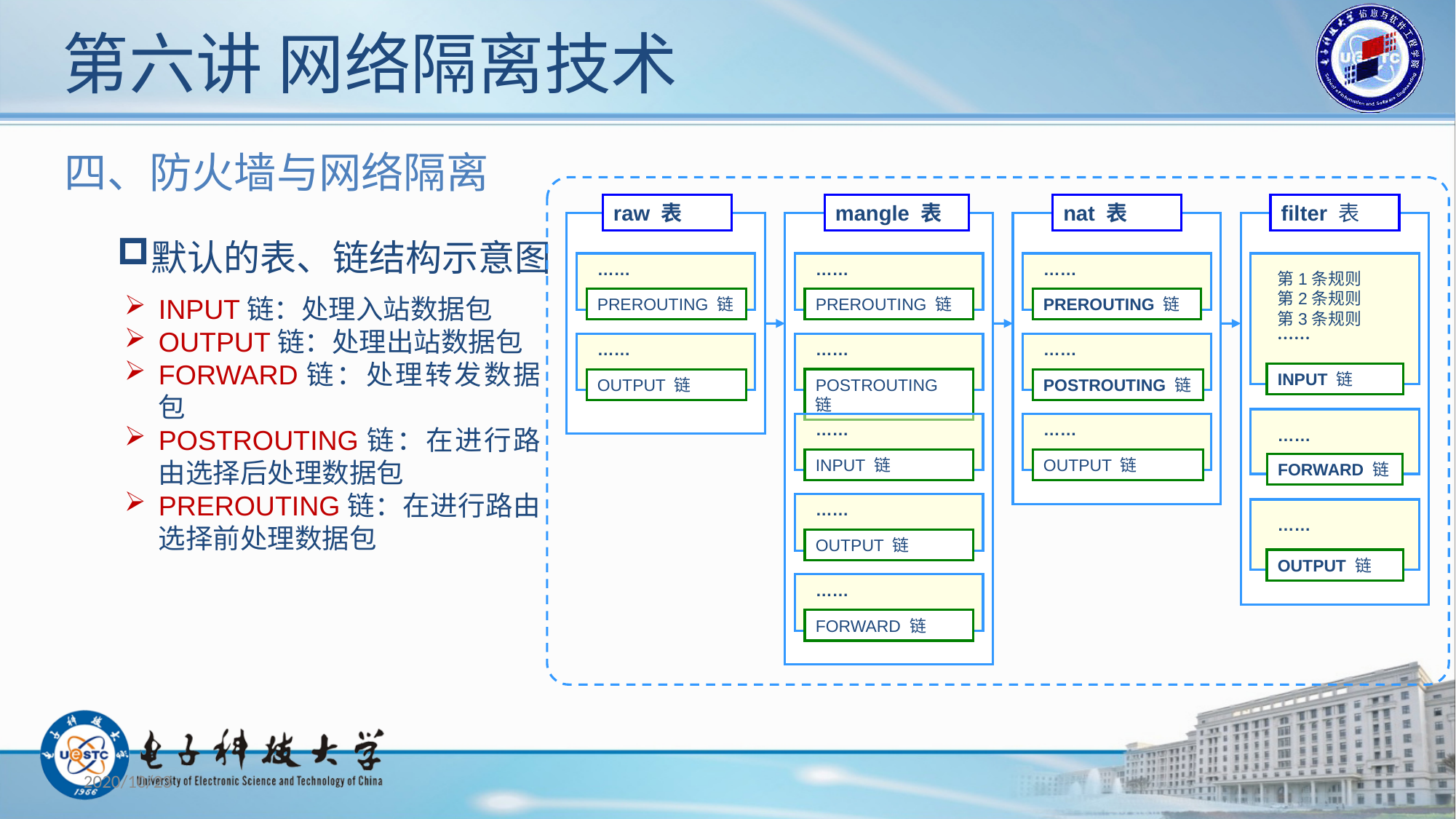

# 第六讲 网络隔离技术
四、防火墙与网络隔离

raw 表
mangle 表
nat 表
filter 表

……

……

……

第1条规则
第2条规则
第3条规则
……
PREROUTING 链
PREROUTING 链
PREROUTING 链

……

……

……
INPUT 链
OUTPUT 链
POSTROUTING 链
POSTROUTING 链

……

……
……
INPUT 链
OUTPUT 链
FORWARD 链

……

……
OUTPUT 链
OUTPUT 链

……
FORWARD 链
默认的表、链结构示意图
INPUT链：处理入站数据包
OUTPUT链：处理出站数据包
FORWARD链：处理转发数据包
POSTROUTING链：在进行路由选择后处理数据包
PREROUTING链：在进行路由选择前处理数据包
2020/10/23